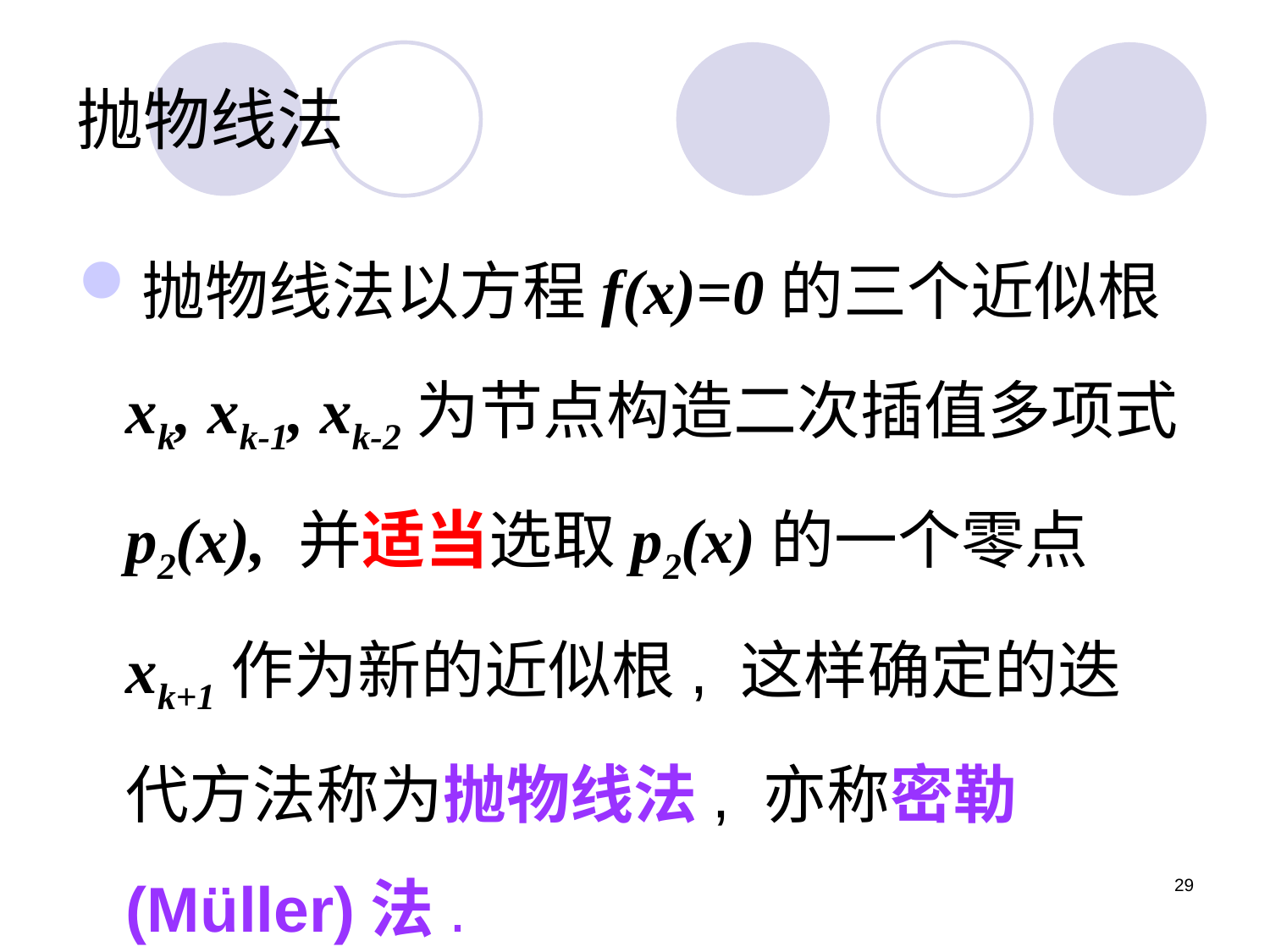

# 抛物线法
抛物线法以方程f(x)=0的三个近似根xk, xk-1, xk-2为节点构造二次插值多项式p2(x), 并适当选取p2(x)的一个零点xk+1作为新的近似根, 这样确定的迭代方法称为抛物线法, 亦称密勒(Müller)法.
29